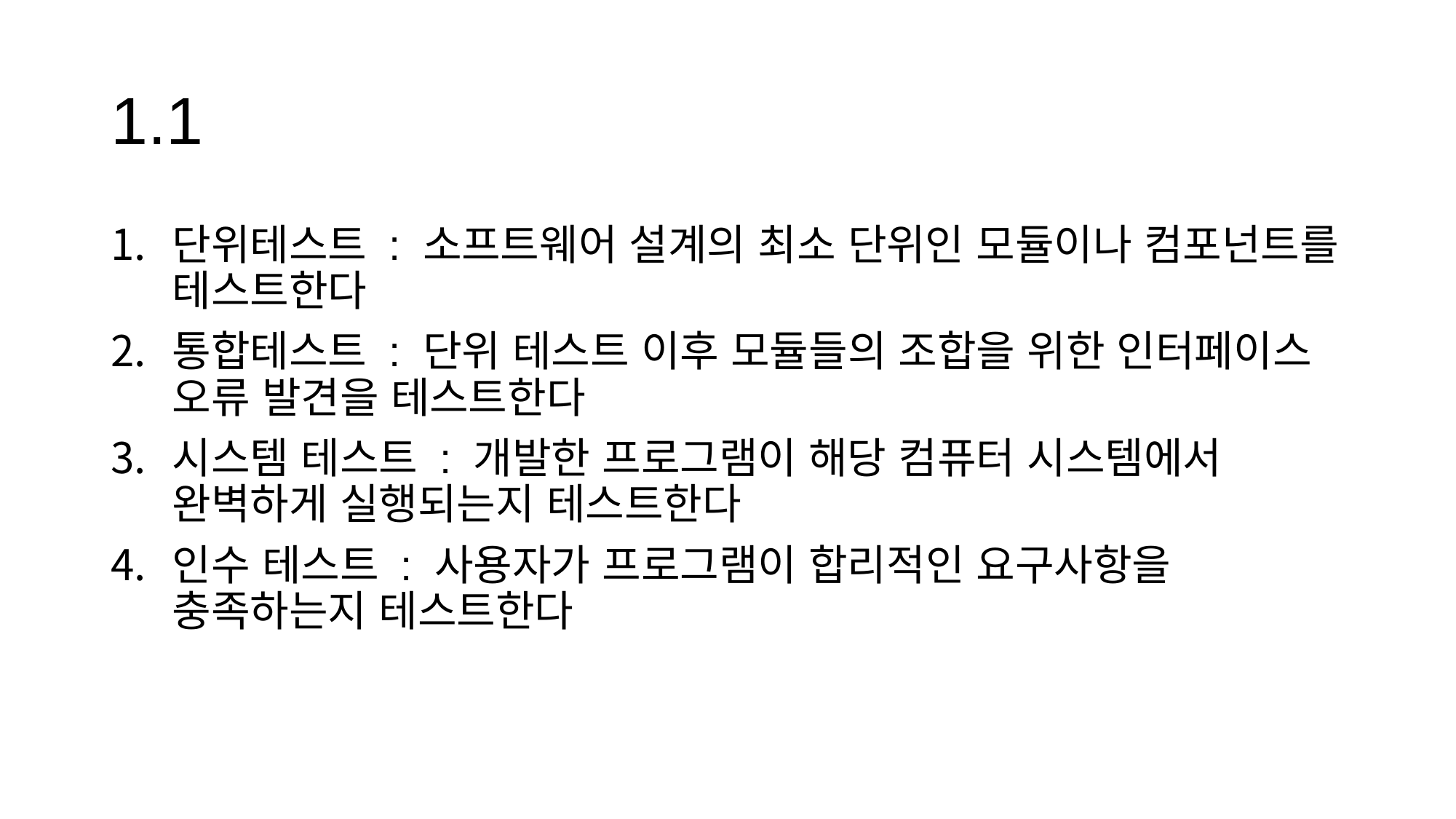

# 1.1
단위테스트 : 소프트웨어 설계의 최소 단위인 모듈이나 컴포넌트를 테스트한다
통합테스트 : 단위 테스트 이후 모듈들의 조합을 위한 인터페이스 오류 발견을 테스트한다
시스템 테스트 : 개발한 프로그램이 해당 컴퓨터 시스템에서 완벽하게 실행되는지 테스트한다
인수 테스트 : 사용자가 프로그램이 합리적인 요구사항을 충족하는지 테스트한다